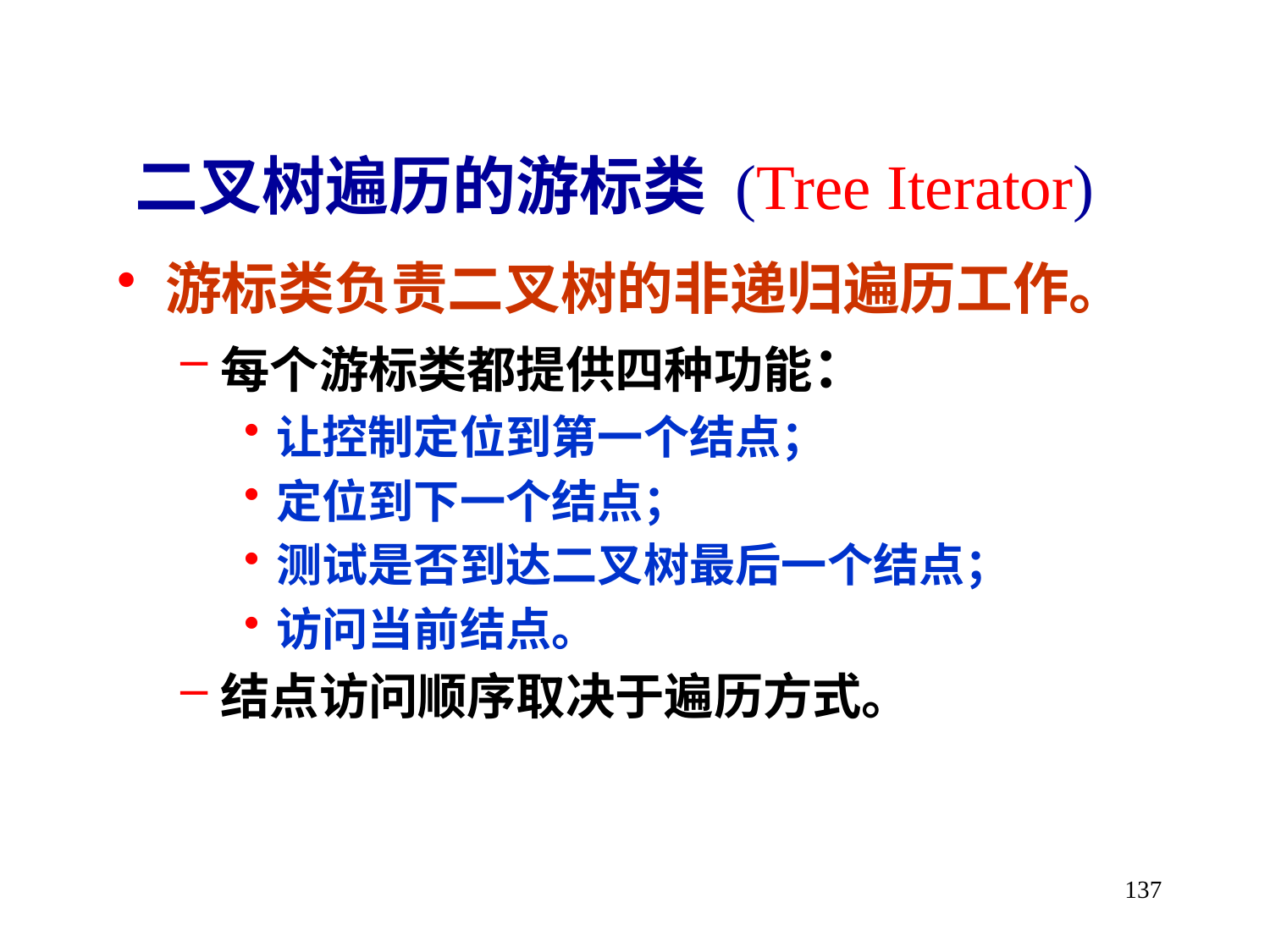

二叉树遍历的游标类 (Tree Iterator)
游标类负责二叉树的非递归遍历工作。
每个游标类都提供四种功能：
让控制定位到第一个结点；
定位到下一个结点；
测试是否到达二叉树最后一个结点；
访问当前结点。
结点访问顺序取决于遍历方式。
137